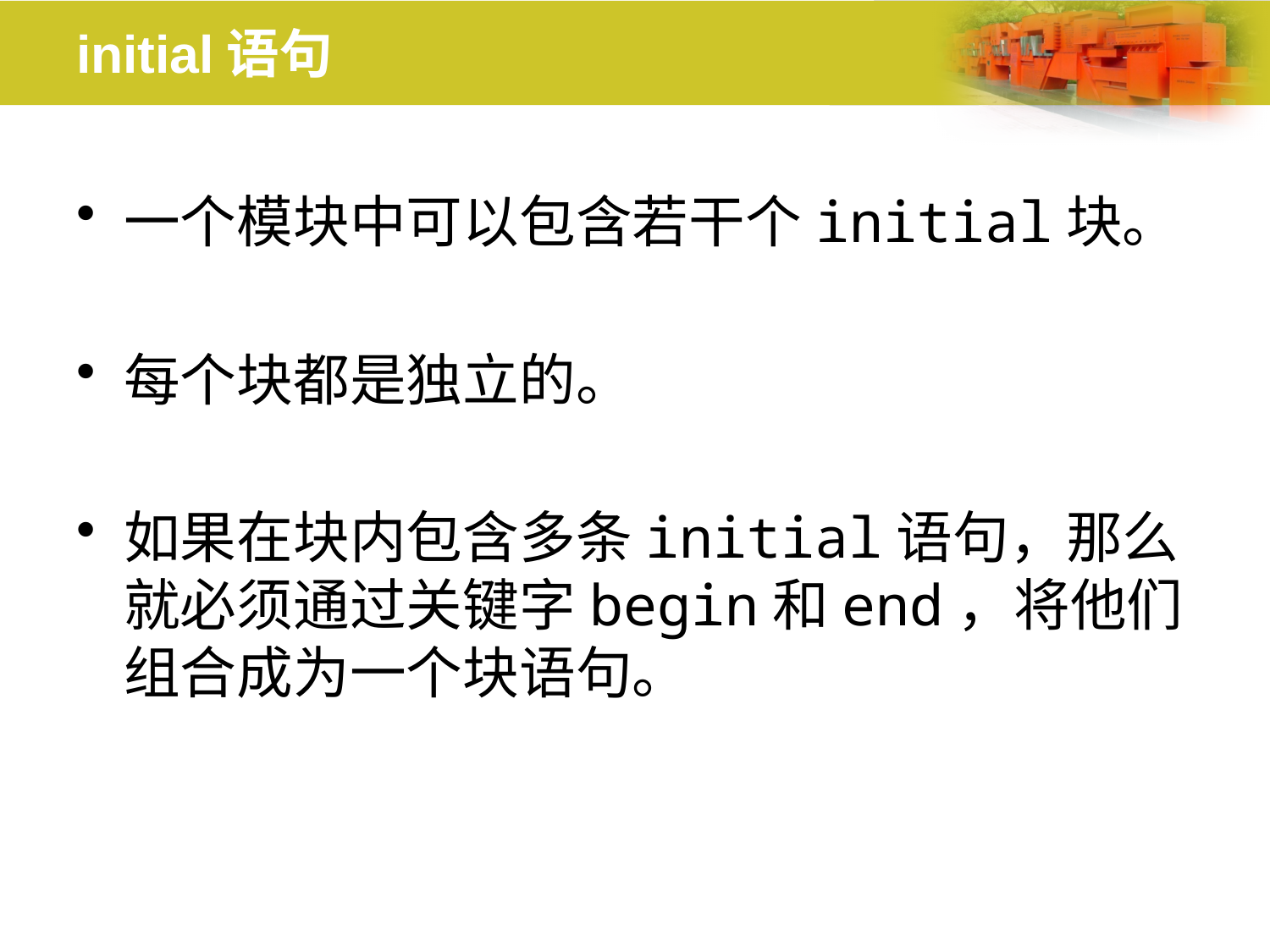

# initial语句
一个模块中可以包含若干个initial块。

每个块都是独立的。

如果在块内包含多条initial语句，那么就必须通过关键字begin和end，将他们组合成为一个块语句。